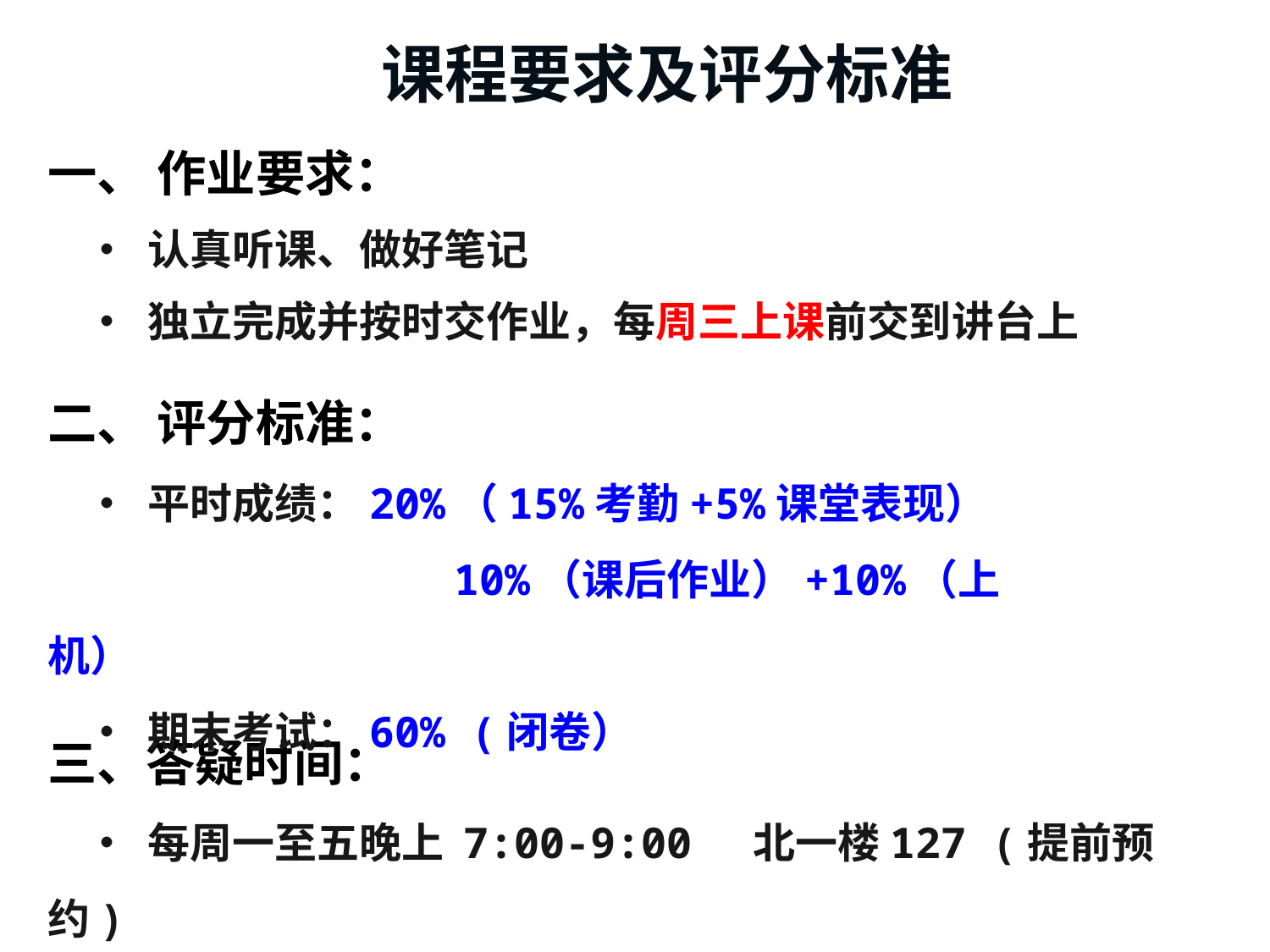

课程要求及评分标准
一、 作业要求：
    • 认真听课、做好笔记
    • 独立完成并按时交作业，每周三上课前交到讲台上
二、 评分标准：
    • 平时成绩：20%（15%考勤+5%课堂表现）
                10%（课后作业）+10%（上机）
    • 期末考试：60% (闭卷）
三、答疑时间：
    • 每周一至五晚上 7:00-9:00  北一楼127 (提前预约)